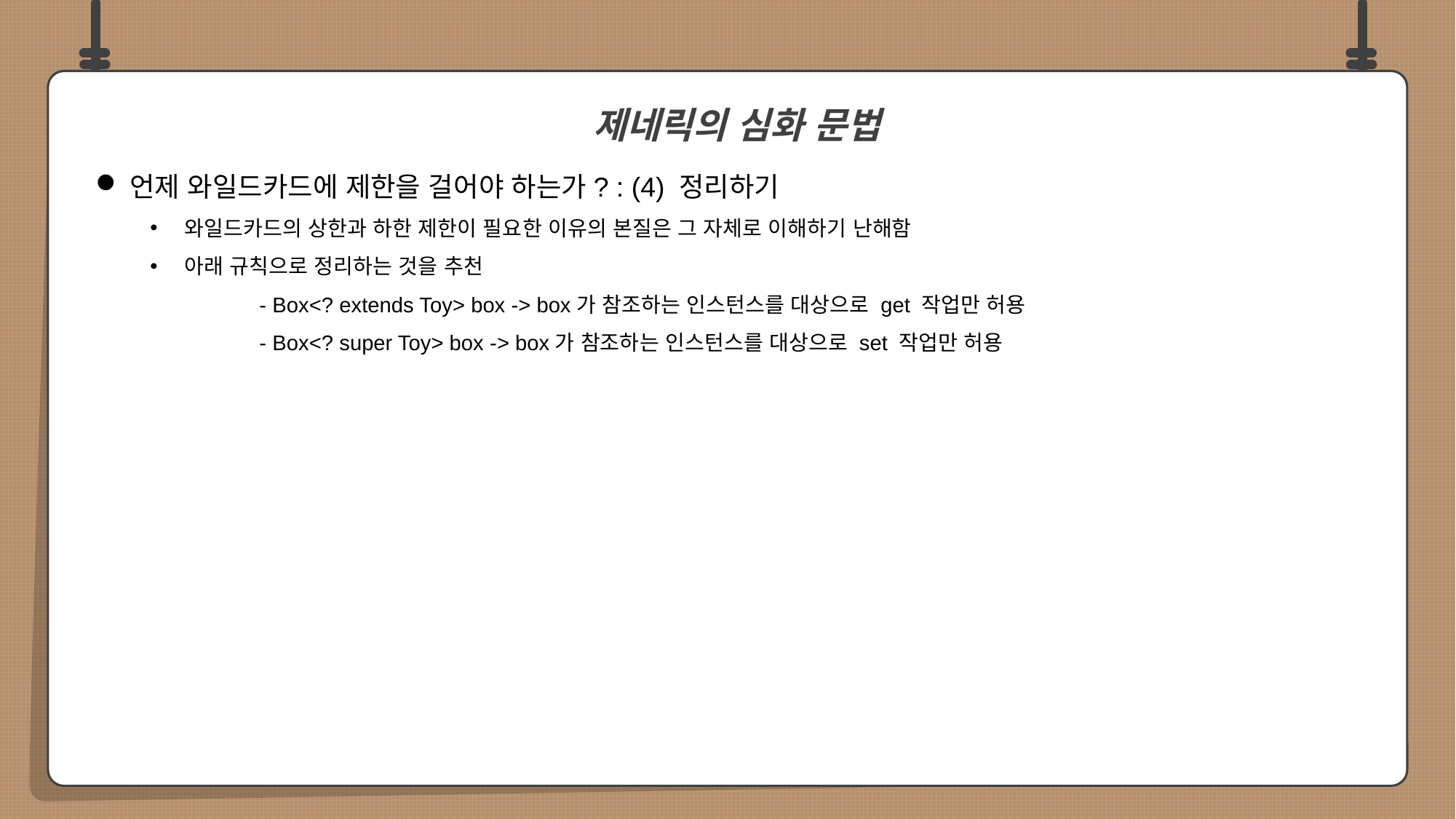

언제 와일드카드에 제한을 걸어야 하는가? : (4) 정리하기
와일드카드의 상한과 하한 제한이 필요한 이유의 본질은 그 자체로 이해하기 난해함
아래 규칙으로 정리하는 것을 추천
	- Box<? extends Toy> box -> box가 참조하는 인스턴스를 대상으로 get 작업만 허용
	- Box<? super Toy> box -> box가 참조하는 인스턴스를 대상으로 set 작업만 허용
 제네릭의 심화 문법